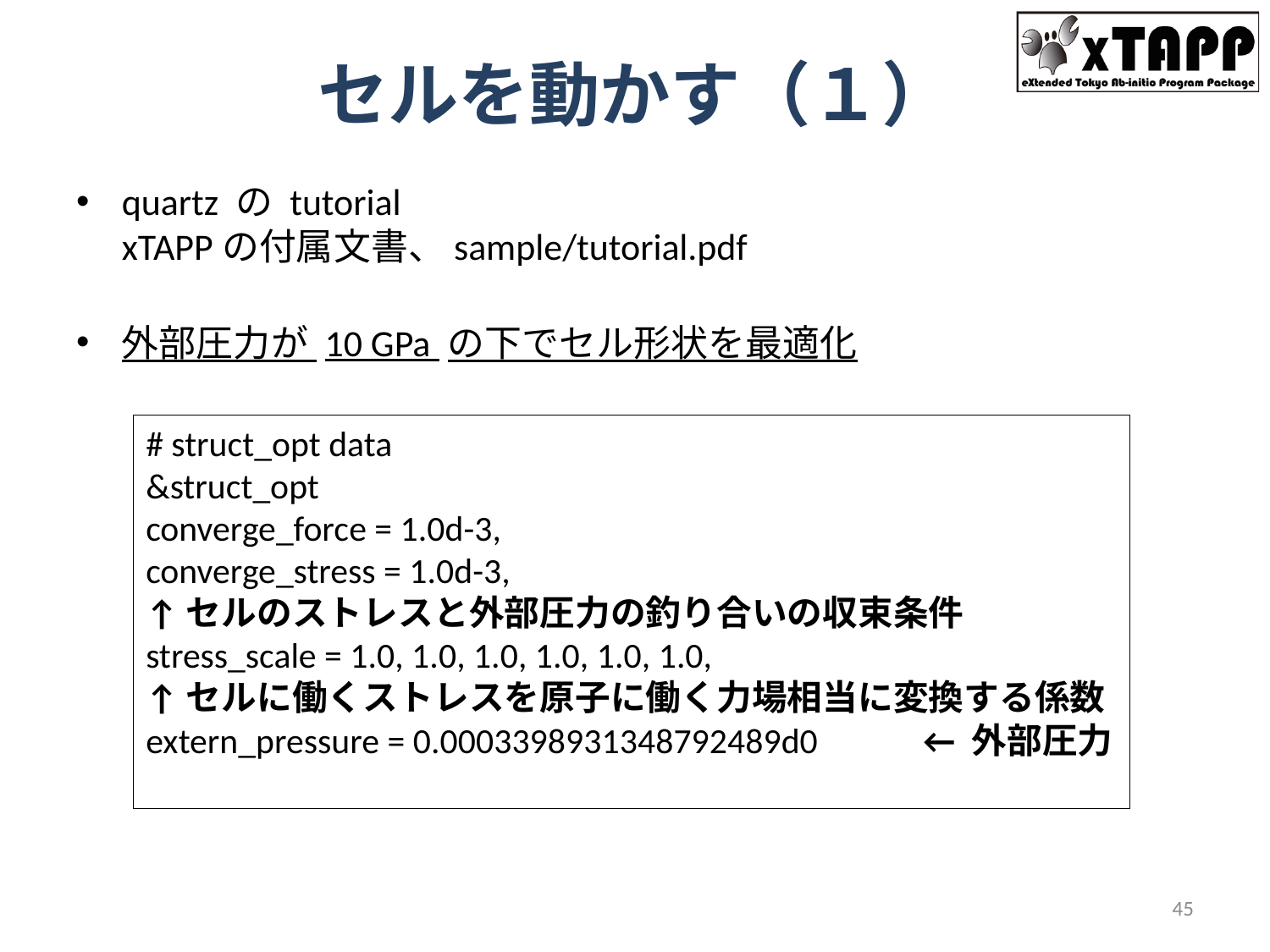

# セルを動かす（１）
quartz の tutorial
xTAPPの付属文書、sample/tutorial.pdf
外部圧力が 10 GPa の下でセル形状を最適化
# struct_opt data &struct_opt converge_force = 1.0d-3, converge_stress = 1.0d-3, ↑セルのストレスと外部圧力の釣り合いの収束条件 stress_scale = 1.0, 1.0, 1.0, 1.0, 1.0, 1.0, ↑セルに働くストレスを原子に働く力場相当に変換する係数 extern_pressure = 0.0003398931348792489d0             ← 外部圧力
45